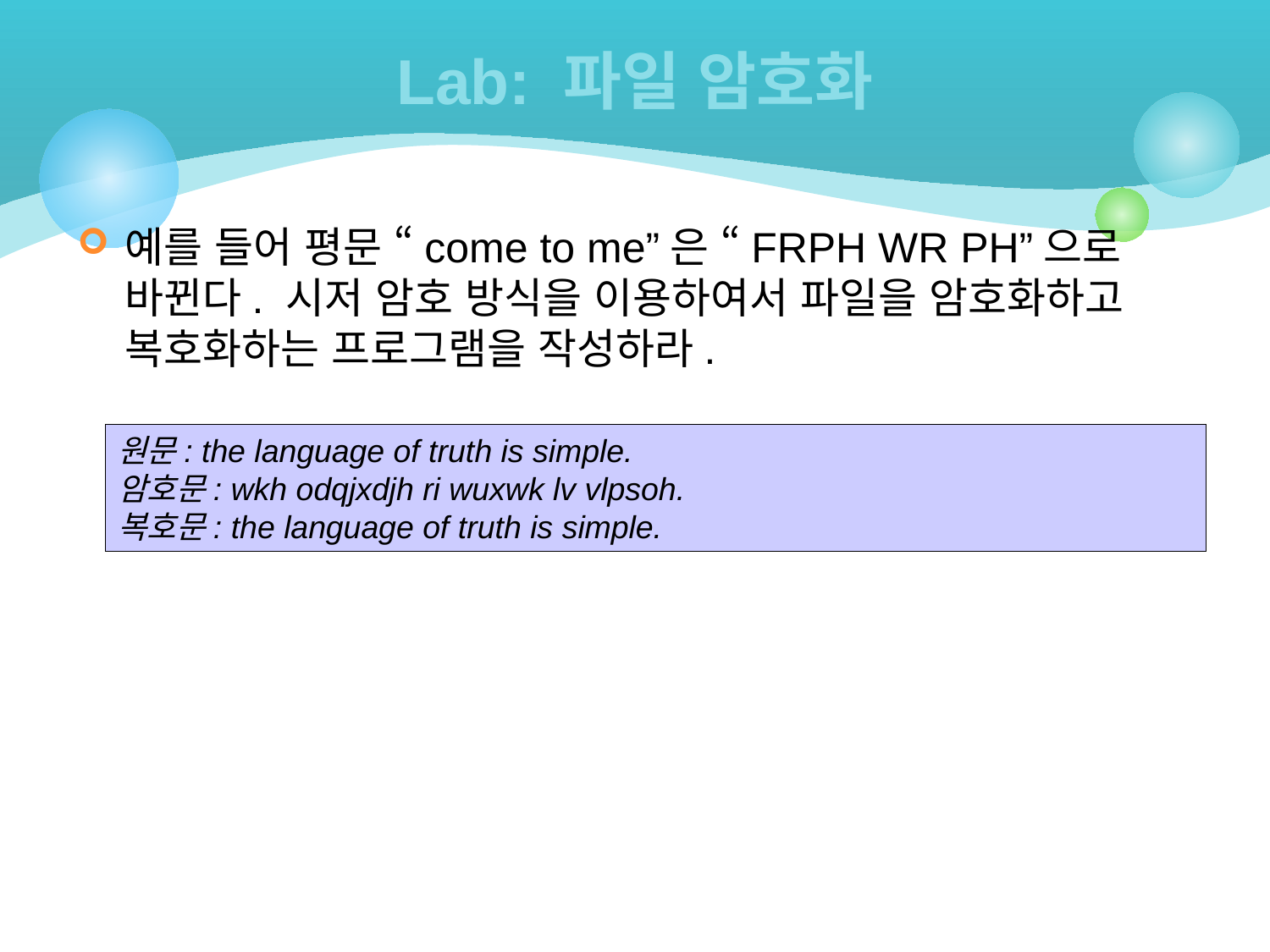

# Lab: 파일 암호화
예를 들어 평문 “come to me”은 “FRPH WR PH”으로 바뀐다. 시저 암호 방식을 이용하여서 파일을 암호화하고 복호화하는 프로그램을 작성하라.

원문: the language of truth is simple.
암호문: wkh odqjxdjh ri wuxwk lv vlpsoh.
복호문: the language of truth is simple.